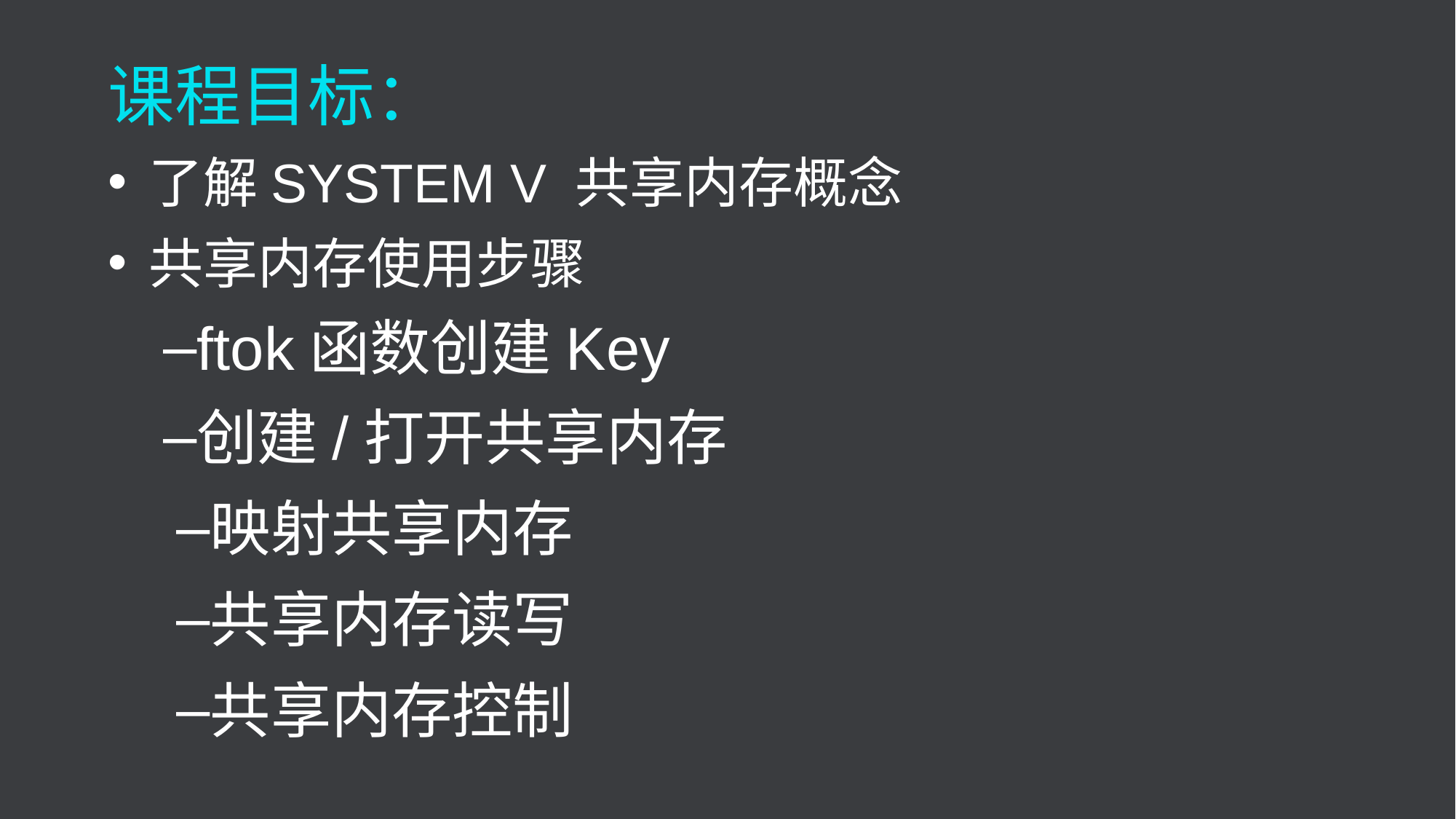

课程目标：

了解SYSTEM V 共享内存概念
共享内存使用步骤
ftok函数创建Key
创建/打开共享内存
映射共享内存
共享内存读写
共享内存控制